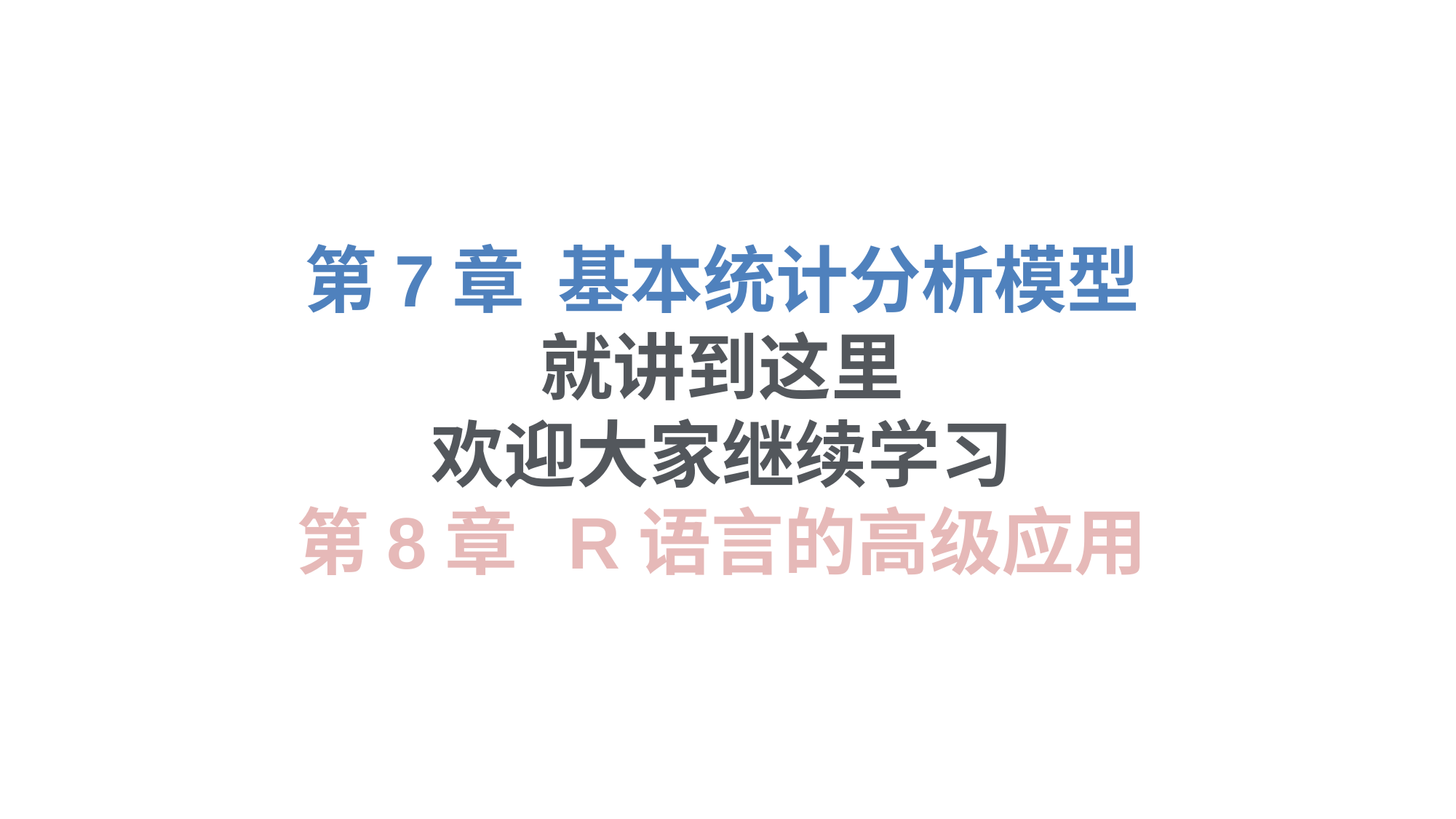

第7章  基本统计分析模型
就讲到这里
欢迎大家继续学习
第8章  R语言的高级应用